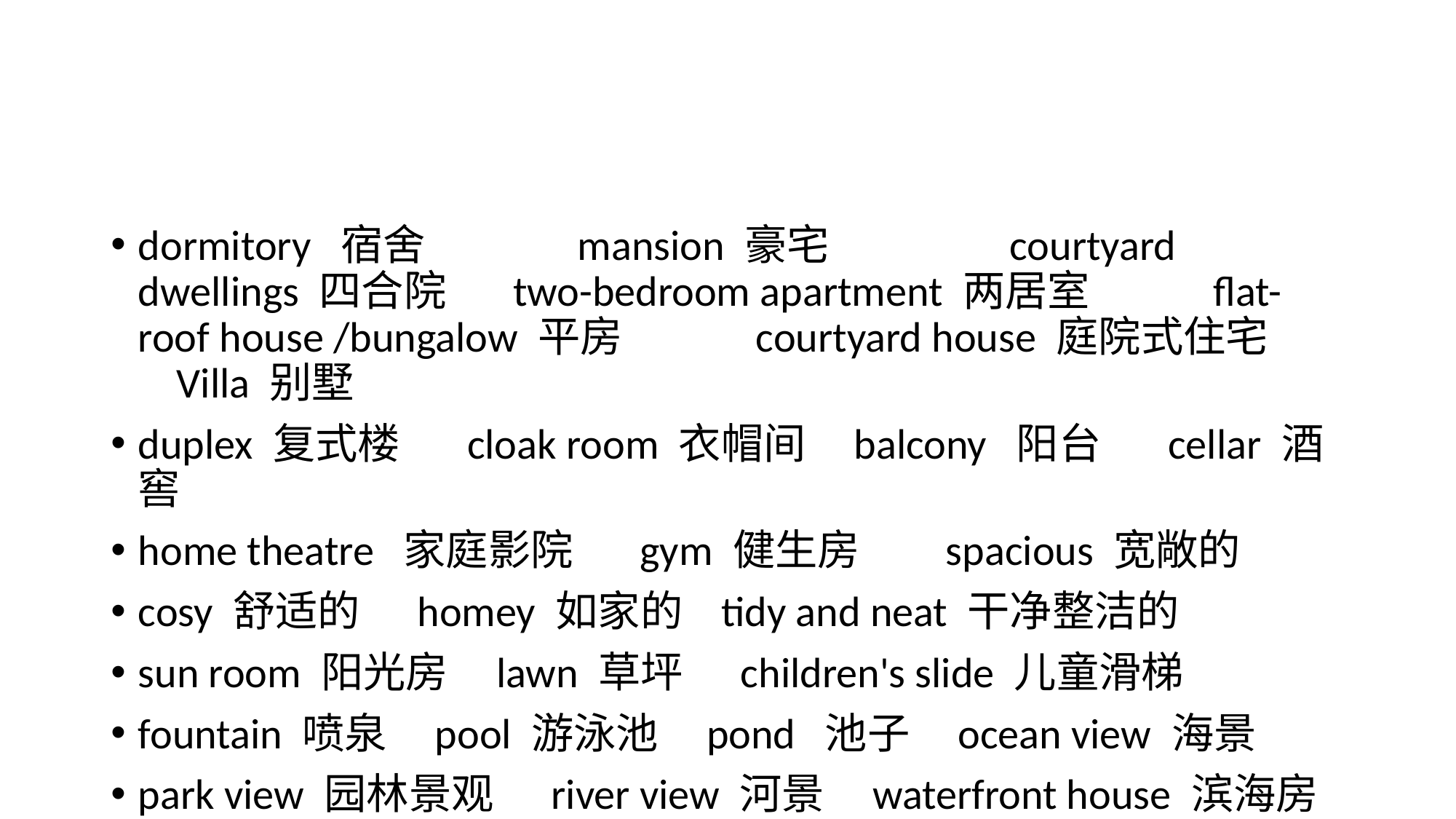

#
dormitory  宿舍               mansion 豪宅                  courtyard dwellings 四合院      two-bedroom apartment 两居室            flat-roof house /bungalow 平房             courtyard house 庭院式住宅            Villa 别墅
duplex 复式楼      cloak room 衣帽间    balcony  阳台      cellar 酒窖
home theatre  家庭影院      gym 健生房        spacious 宽敞的
cosy 舒适的     homey 如家的   tidy and neat 干净整洁的
sun room 阳光房    lawn 草坪     children's slide 儿童滑梯
fountain 喷泉    pool 游泳池    pond  池子    ocean view 海景
park view 园林景观     river view 河景    waterfront house 滨海房